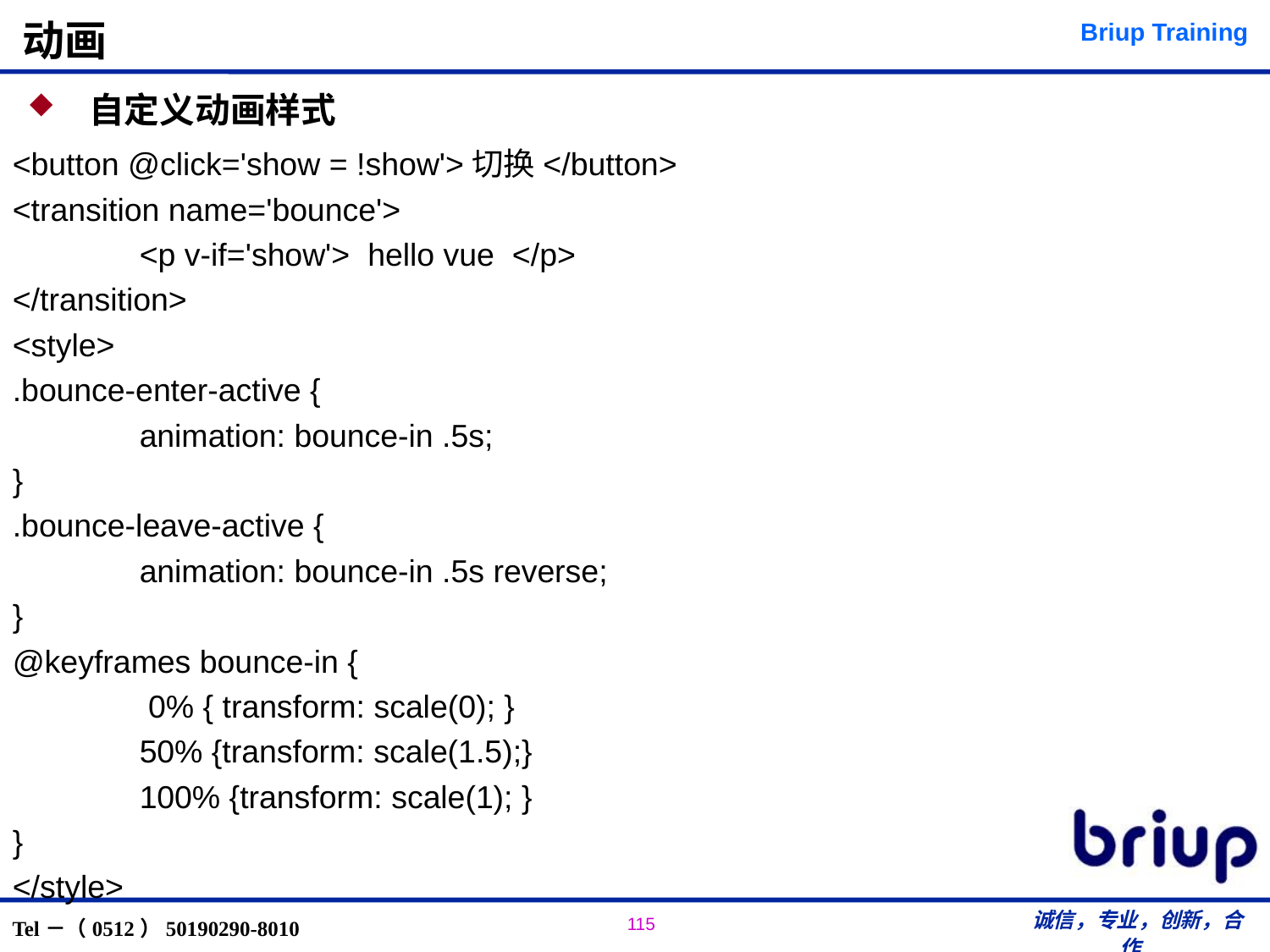

# 动画
 自定义动画样式
<button @click='show = !show'>切换</button>
<transition name='bounce'>
	<p v-if='show'>  hello vue  </p>
</transition>
<style>
.bounce-enter-active {
	animation: bounce-in .5s;
}
.bounce-leave-active {
	animation: bounce-in .5s reverse;
}
@keyframes bounce-in {
	 0% { transform: scale(0); }
	50% {transform: scale(1.5);}
	100% {transform: scale(1); }
}
</style>